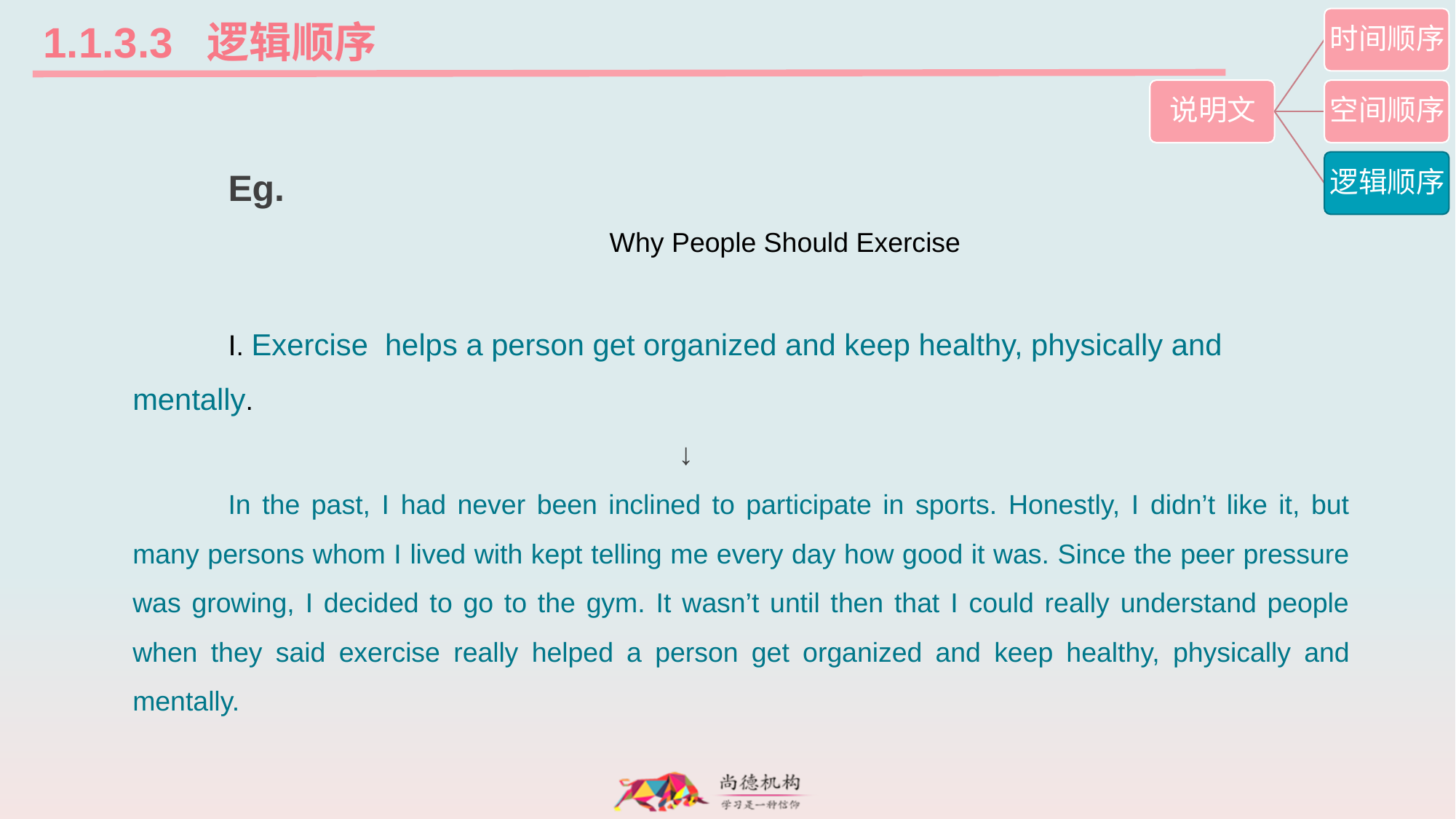

说明文

时间顺序

空间顺序

逻辑顺序
1.1.3.3  逻辑顺序
Eg.
Why People Should Exercise

Ⅰ. Exercise  helps a person get organized and keep healthy, physically and mentally.
					↓
In the past, I had never been inclined to participate in sports. Honestly, I didn’t like it, but many persons whom I lived with kept telling me every day how good it was. Since the peer pressure was growing, I decided to go to the gym. It wasn’t until then that I could really understand people when they said exercise really helped a person get organized and keep healthy, physically and mentally.